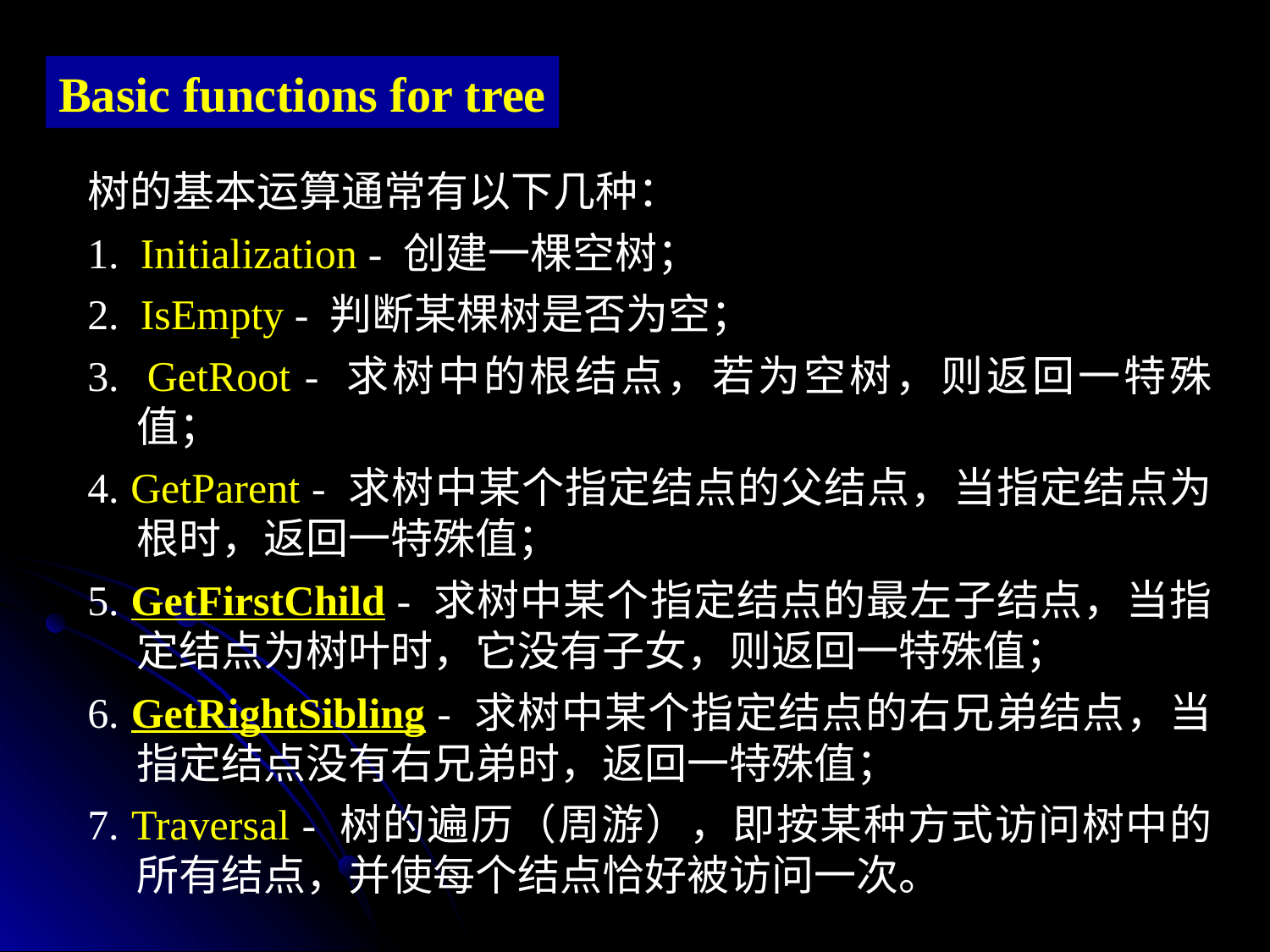

Basic functions for tree
树的基本运算通常有以下几种：
1.  Initialization - 创建一棵空树；
2.  IsEmpty - 判断某棵树是否为空；
3.  GetRoot - 求树中的根结点，若为空树，则返回一特殊值；
4. GetParent - 求树中某个指定结点的父结点，当指定结点为根时，返回一特殊值；
5. GetFirstChild - 求树中某个指定结点的最左子结点，当指定结点为树叶时，它没有子女，则返回一特殊值；
6. GetRightSibling - 求树中某个指定结点的右兄弟结点，当指定结点没有右兄弟时，返回一特殊值；
7. Traversal - 树的遍历（周游），即按某种方式访问树中的所有结点，并使每个结点恰好被访问一次。